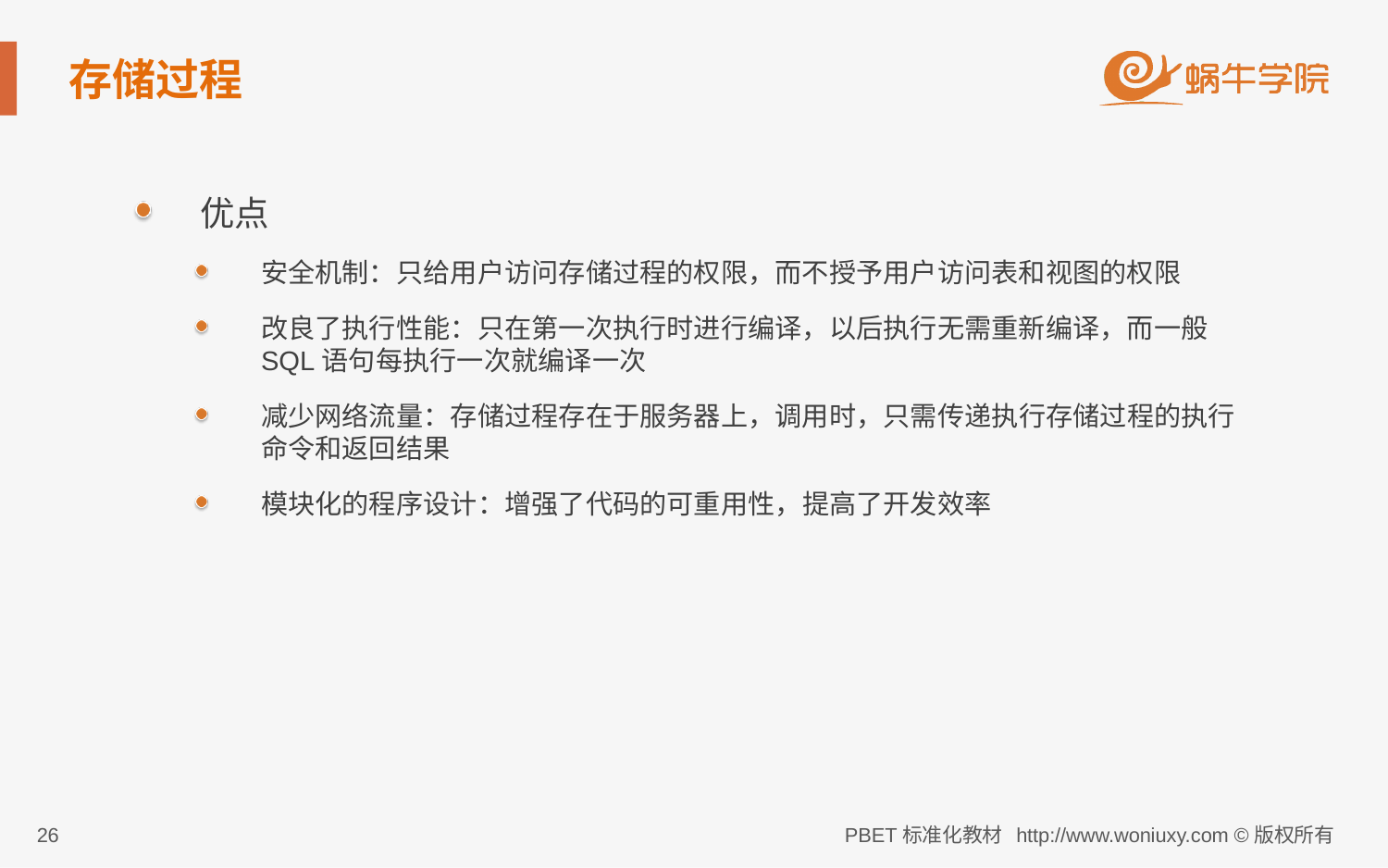

# 存储过程
优点
安全机制：只给用户访问存储过程的权限，而不授予用户访问表和视图的权限
改良了执行性能：只在第一次执行时进行编译，以后执行无需重新编译，而一般SQL语句每执行一次就编译一次
减少网络流量：存储过程存在于服务器上，调用时，只需传递执行存储过程的执行命令和返回结果
模块化的程序设计：增强了代码的可重用性，提高了开发效率